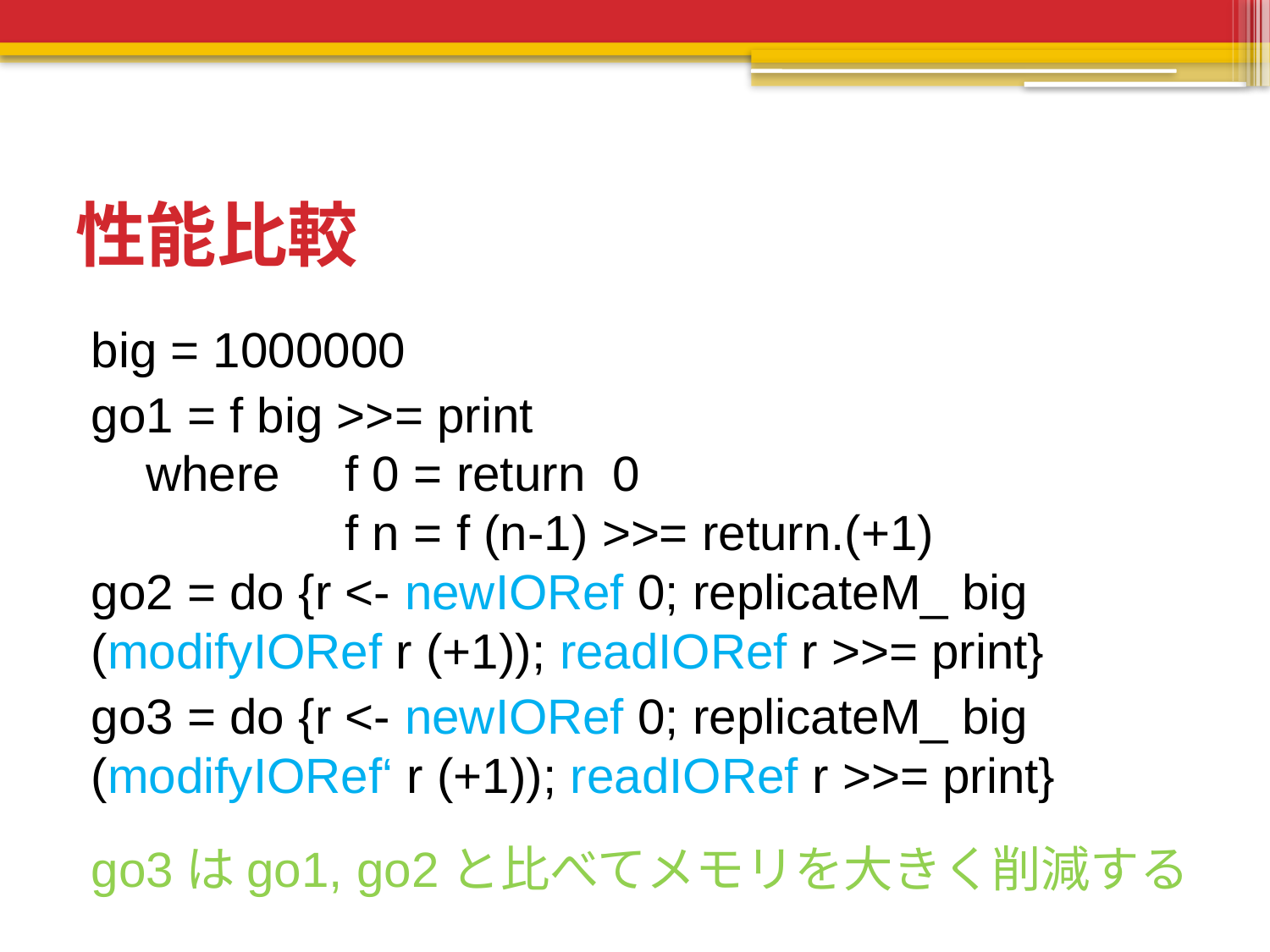

# 性能比較
big = 1000000
go1 = f big >>= print
    where	f 0 = return  0
       	     	f n = f (n-1) >>= return.(+1)
go2 = do {r <- newIORef 0; replicateM_ big (modifyIORef r (+1)); readIORef r >>= print}
go3 = do {r <- newIORef 0; replicateM_ big (modifyIORef‘ r (+1)); readIORef r >>= print}
go3はgo1, go2と比べてメモリを大きく削減する